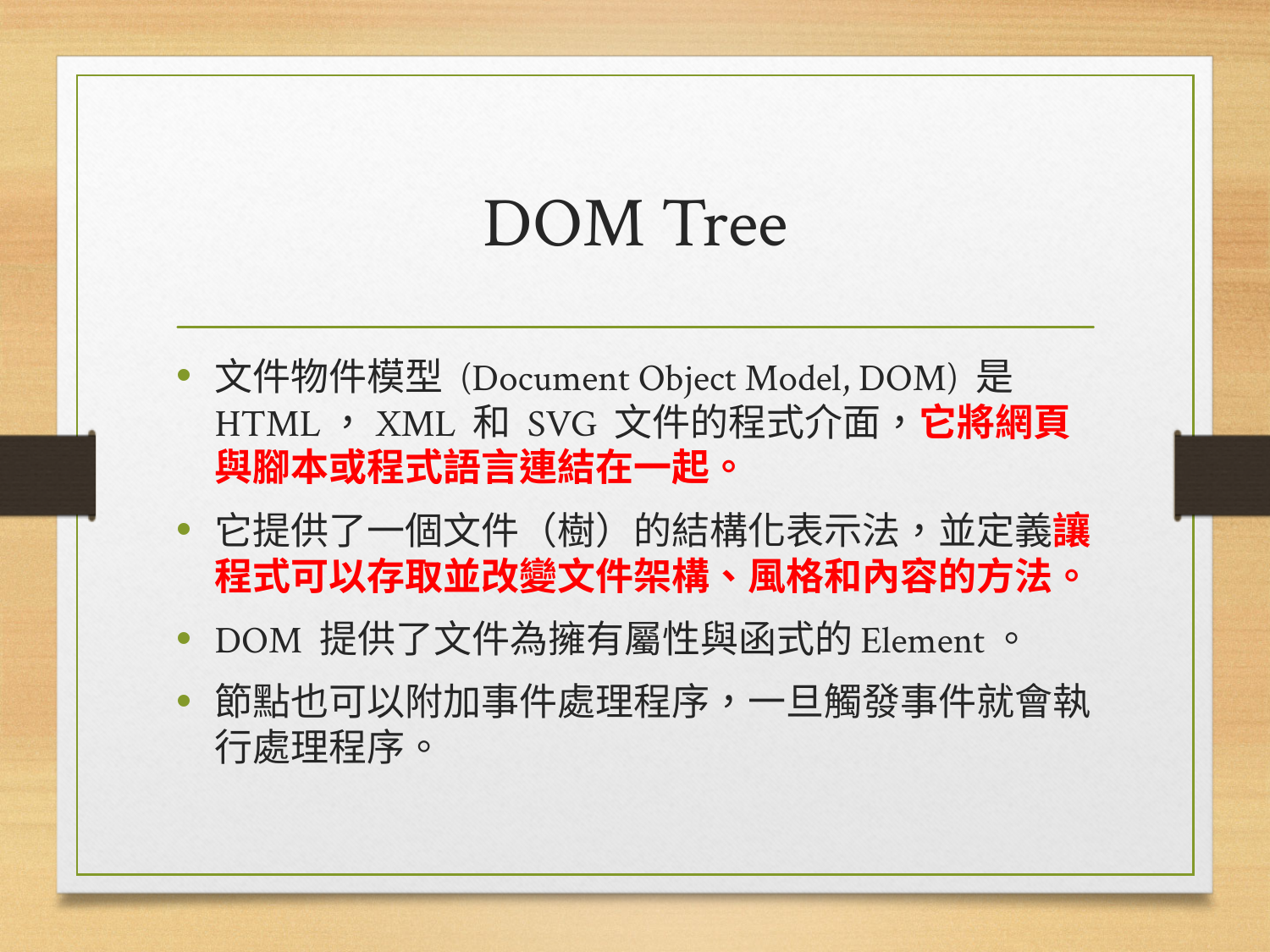

# DOM Tree
文件物件模型 (Document Object Model, DOM) 是 HTML，XML 和 SVG 文件的程式介面，它將網頁與腳本或程式語言連結在一起。
它提供了一個文件（樹）的結構化表示法，並定義讓程式可以存取並改變文件架構、風格和內容的方法。
DOM 提供了文件為擁有屬性與函式的Element。
節點也可以附加事件處理程序，一旦觸發事件就會執行處理程序。